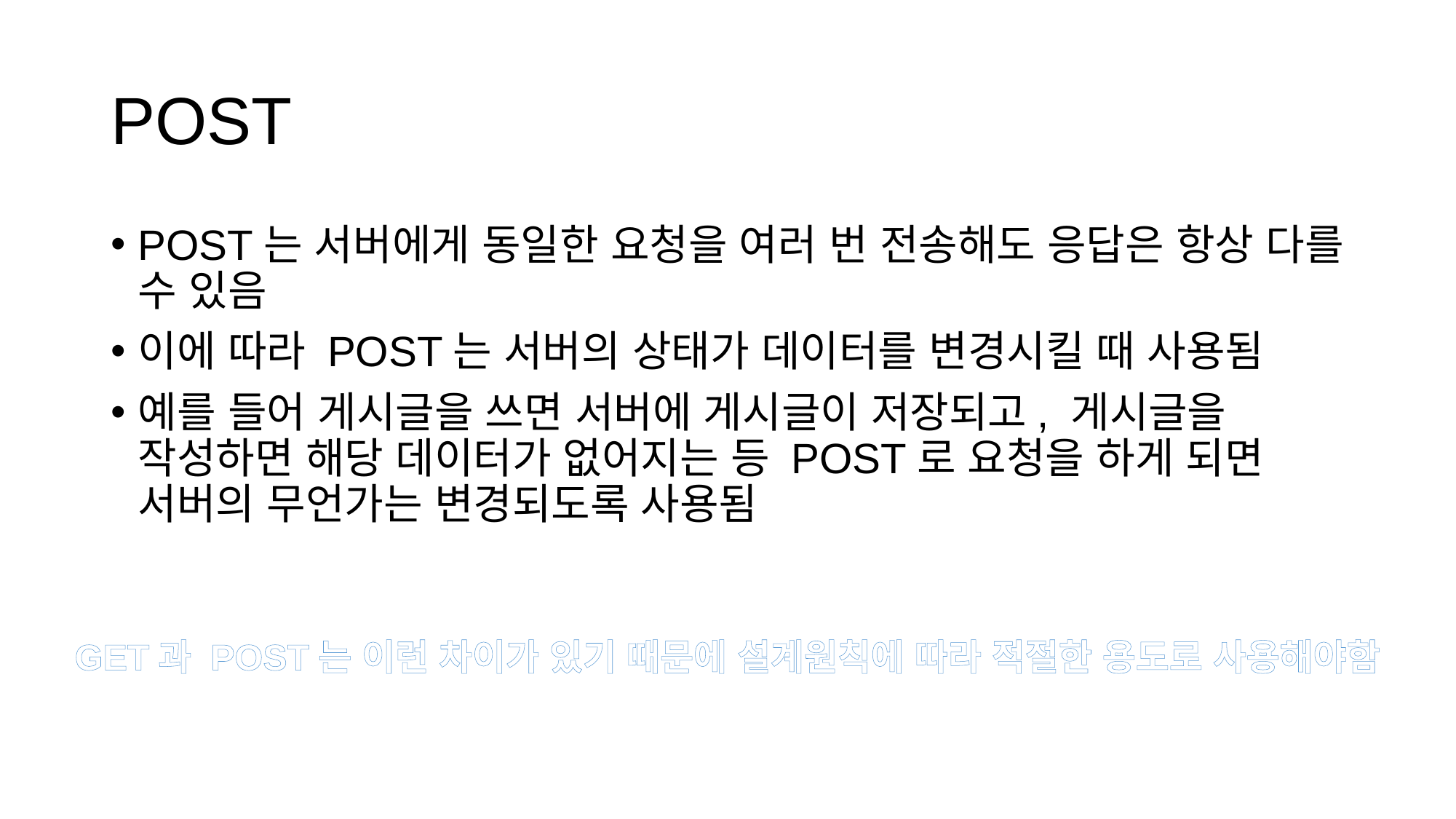

# POST
POST는 서버에게 동일한 요청을 여러 번 전송해도 응답은 항상 다를 수 있음
이에 따라 POST는 서버의 상태가 데이터를 변경시킬 때 사용됨
예를 들어 게시글을 쓰면 서버에 게시글이 저장되고, 게시글을 작성하면 해당 데이터가 없어지는 등 POST로 요청을 하게 되면 서버의 무언가는 변경되도록 사용됨
GET과 POST는 이런 차이가 있기 때문에 설계원칙에 따라 적절한 용도로 사용해야함